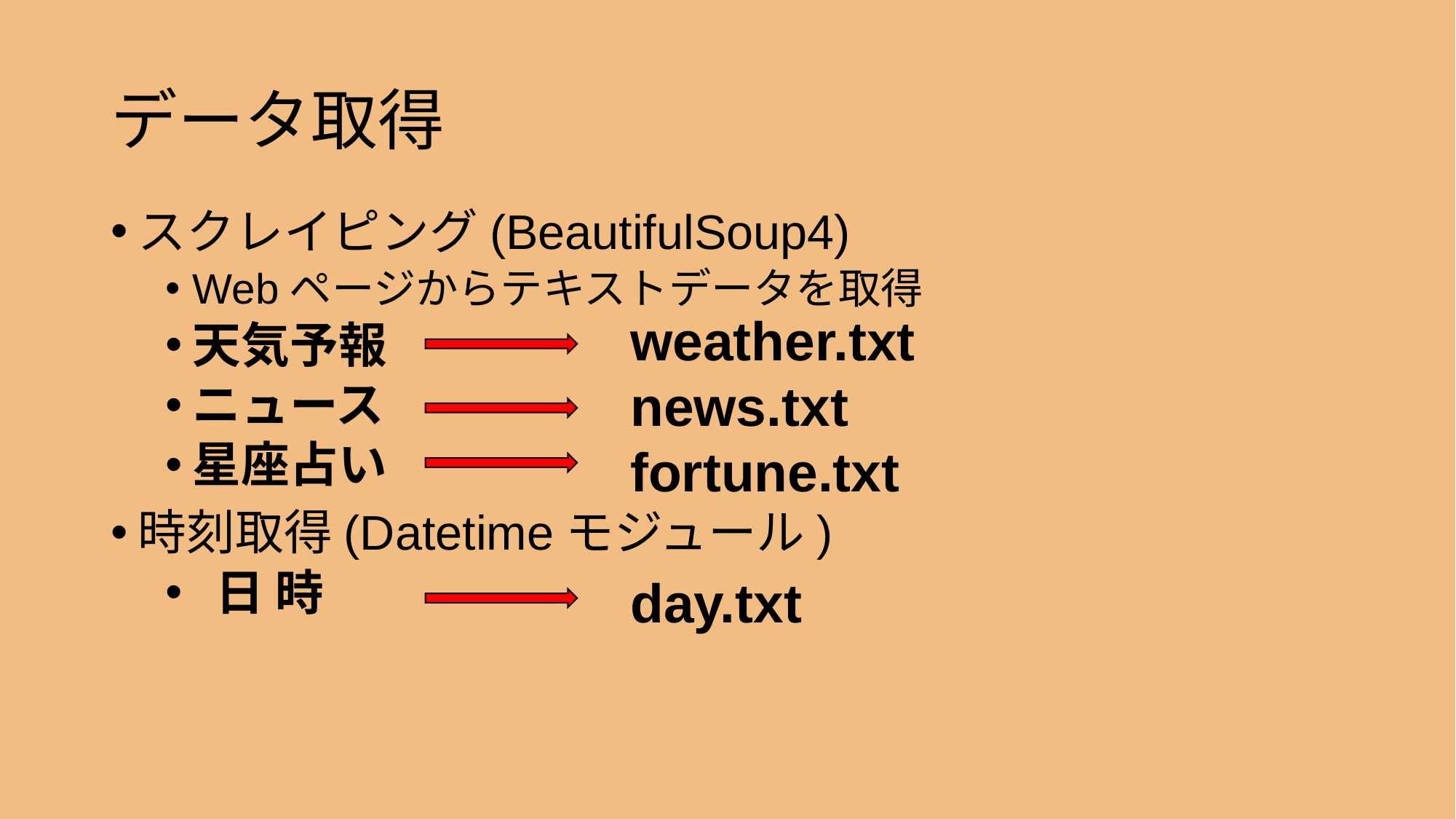

# データ取得
スクレイピング(BeautifulSoup4)
Webページからテキストデータを取得
天気予報
ニュース
星座占い
時刻取得(Datetimeモジュール)
 日 時
weather.txt
news.txt
fortune.txt

day.txt